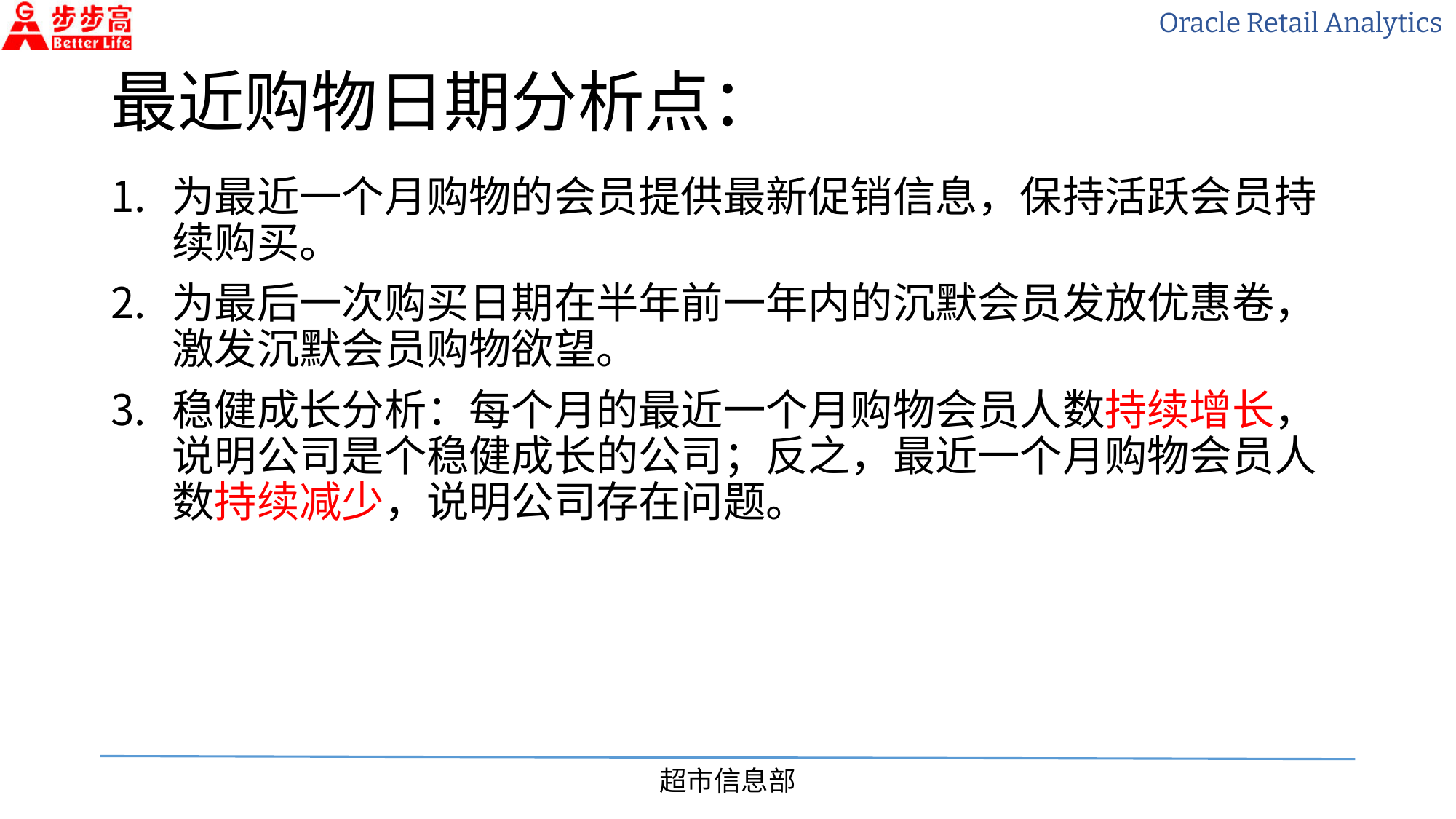

# 最近购物日期分析点：
为最近一个月购物的会员提供最新促销信息，保持活跃会员持续购买。
为最后一次购买日期在半年前一年内的沉默会员发放优惠卷，激发沉默会员购物欲望。
稳健成长分析：每个月的最近一个月购物会员人数持续增长，说明公司是个稳健成长的公司；反之，最近一个月购物会员人数持续减少，说明公司存在问题。